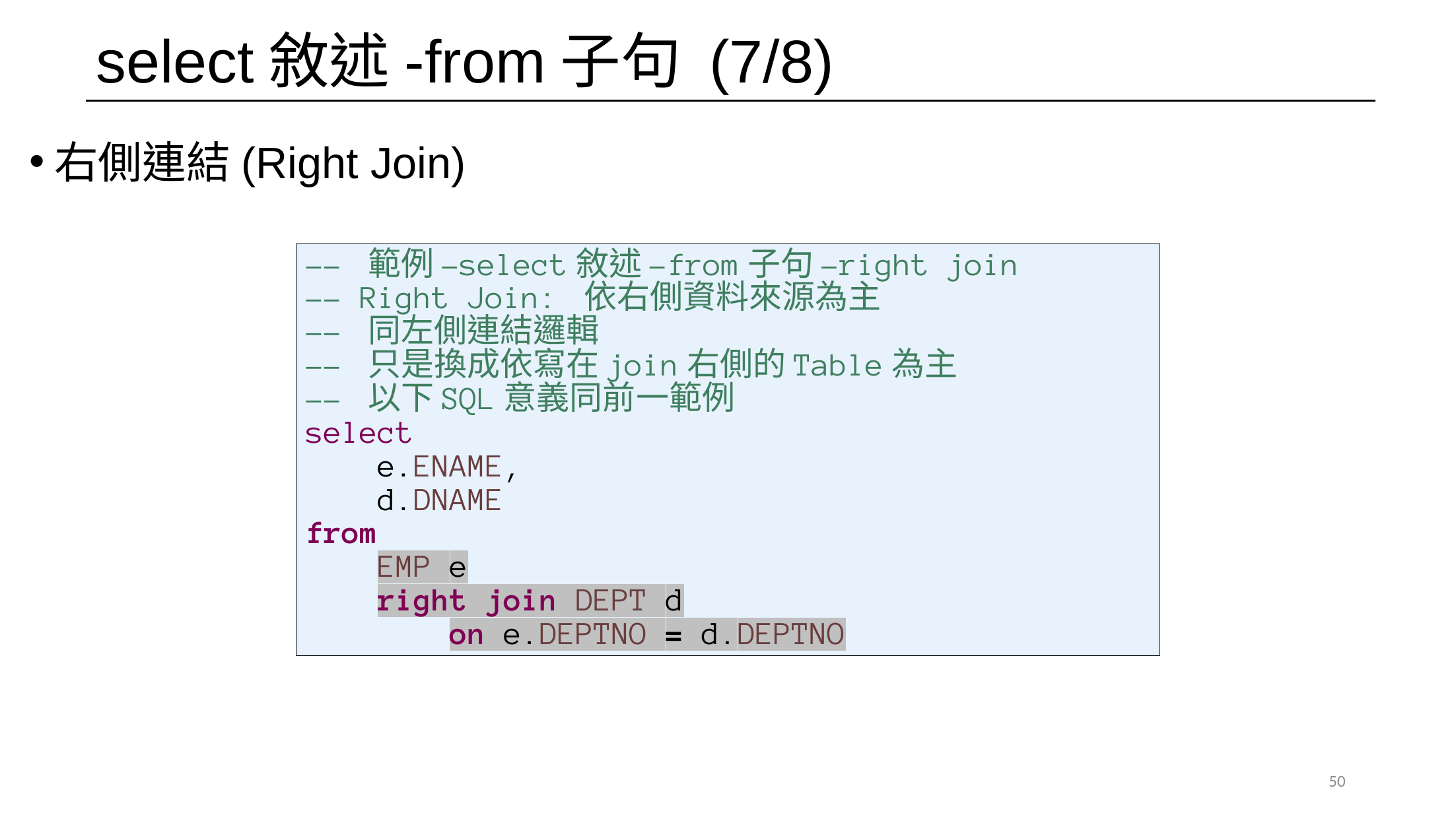

# select敘述-from子句 (7/8)
右側連結(Right Join)
-- 範例-select敘述-from子句-right join
-- Right Join: 依右側資料來源為主
-- 同左側連結邏輯
-- 只是換成依寫在join右側的Table為主
-- 以下SQL意義同前一範例
select
    e.ENAME,
    d.DNAME
from
    EMP e
    right join DEPT d
        on e.DEPTNO = d.DEPTNO
50